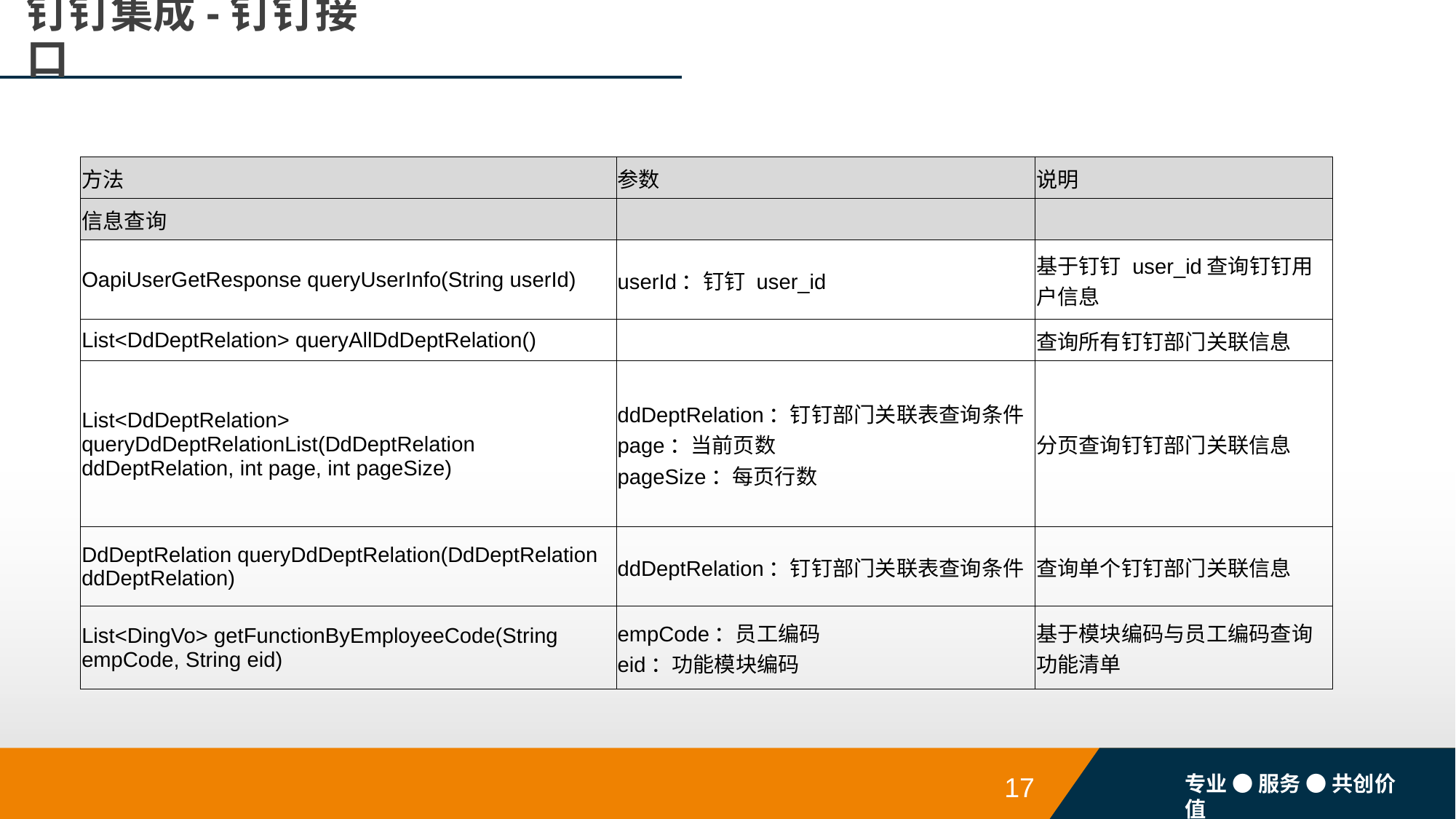

# 钉钉集成-钉钉接口
| 方法 | 参数 | 说明 |
| --- | --- | --- |
| 信息查询 |  |  |
| OapiUserGetResponse queryUserInfo(String userId) | userId：钉钉 user\_id | 基于钉钉 user\_id查询钉钉用户信息 |
| List<DdDeptRelation> queryAllDdDeptRelation() |  | 查询所有钉钉部门关联信息 |
| List<DdDeptRelation> queryDdDeptRelationList(DdDeptRelation ddDeptRelation, int page, int pageSize) | ddDeptRelation：钉钉部门关联表查询条件 page：当前页数 pageSize：每页行数 | 分页查询钉钉部门关联信息 |
| DdDeptRelation queryDdDeptRelation(DdDeptRelation ddDeptRelation) | ddDeptRelation：钉钉部门关联表查询条件 | 查询单个钉钉部门关联信息 |
| List<DingVo> getFunctionByEmployeeCode(String empCode, String eid) | empCode：员工编码 eid：功能模块编码 | 基于模块编码与员工编码查询功能清单 |